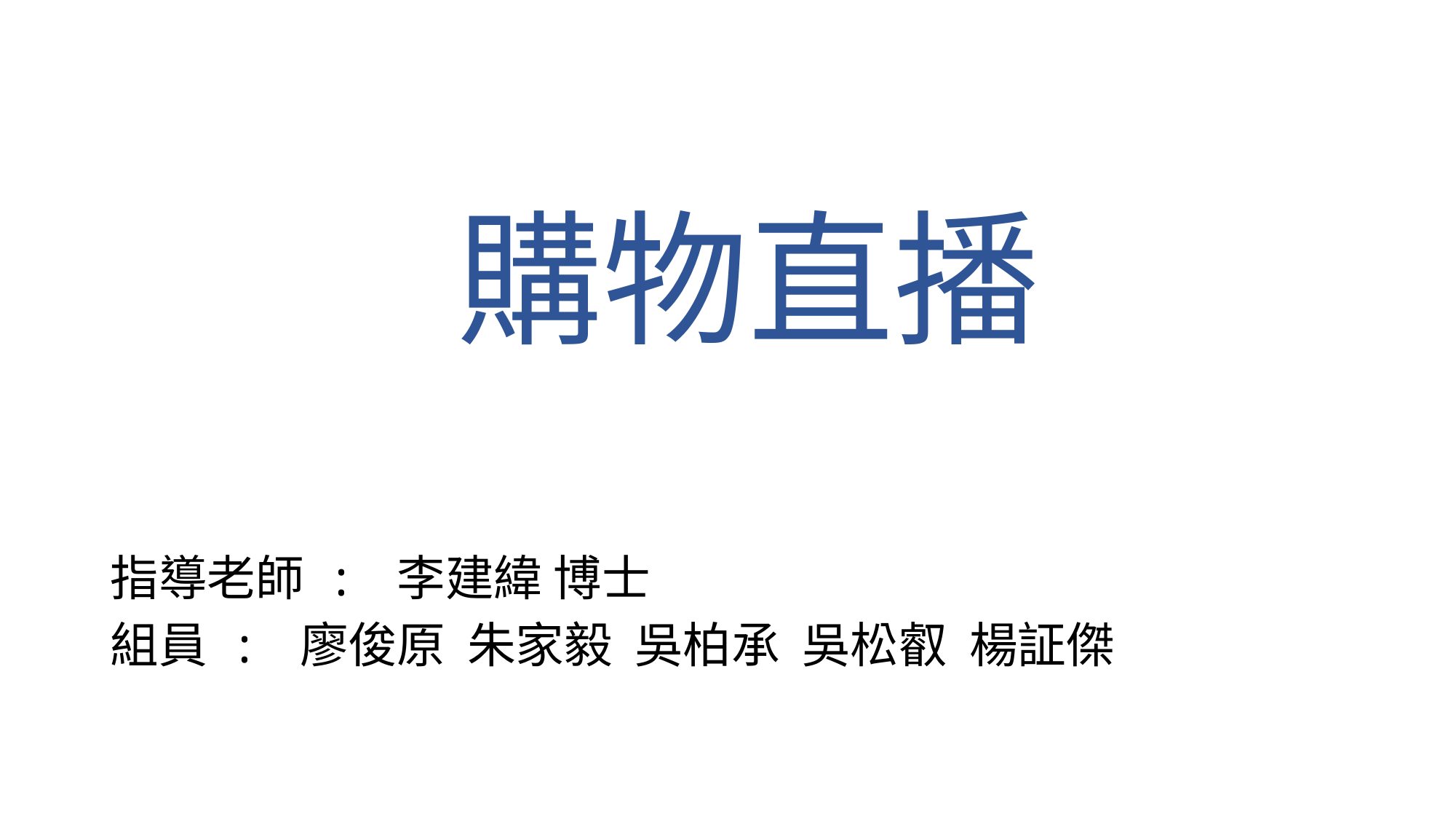

購物直播
指導老師 : 李建緯 博士
組員 : 廖俊原  朱家毅  吳柏承  吳松叡  楊証傑